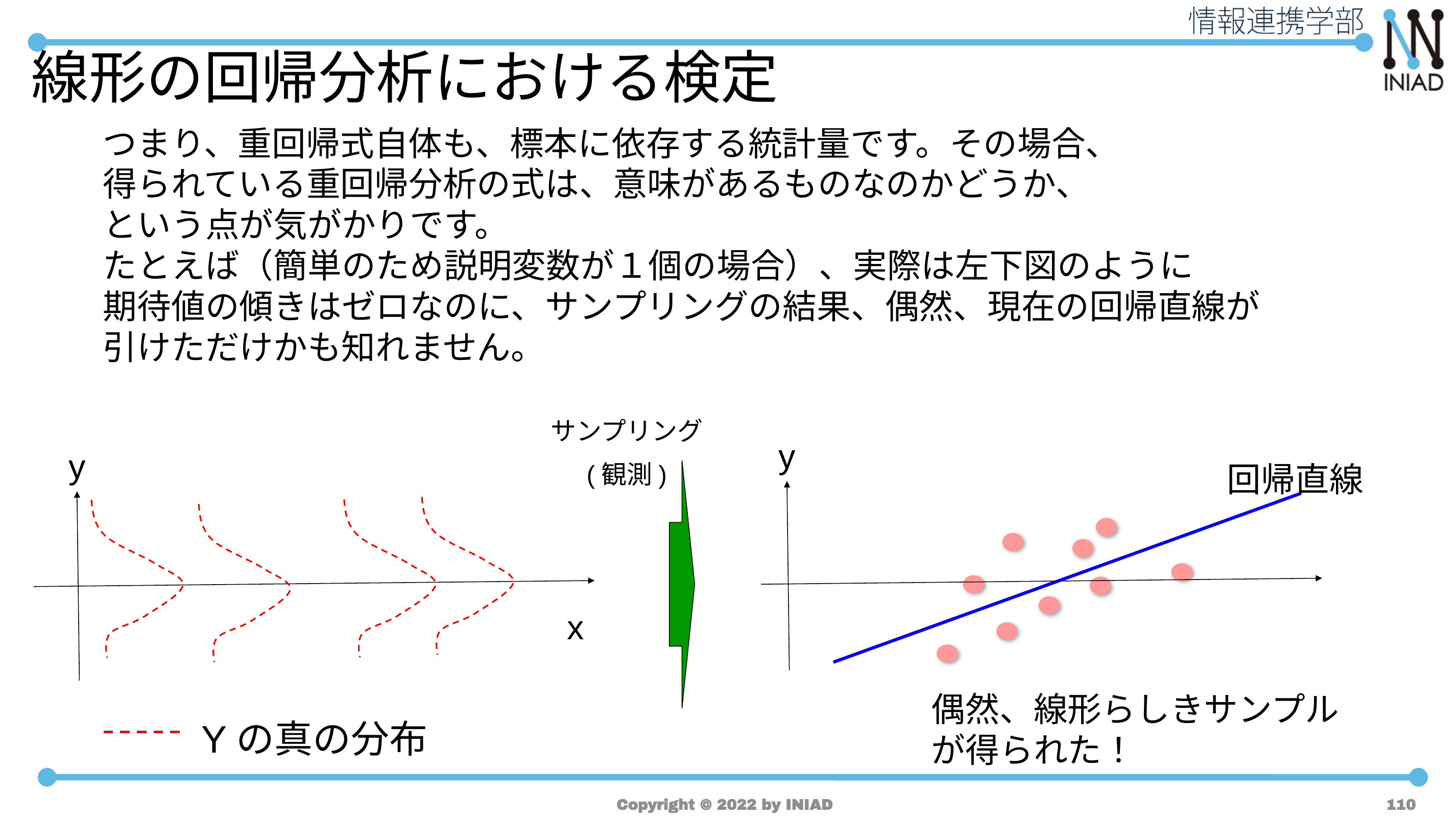

# 線形の回帰分析における検定
つまり、重回帰式自体も、標本に依存する統計量です。その場合、
得られている重回帰分析の式は、意味があるものなのかどうか、
という点が気がかりです。
たとえば（簡単のため説明変数が１個の場合）、実際は左下図のように
期待値の傾きはゼロなのに、サンプリングの結果、偶然、現在の回帰直線が
引けただけかも知れません。
サンプリング
(観測)
y
y
回帰直線

x

偶然、線形らしきサンプルが得られた！
Yの真の分布
Copyright © 2022 by INIAD
110